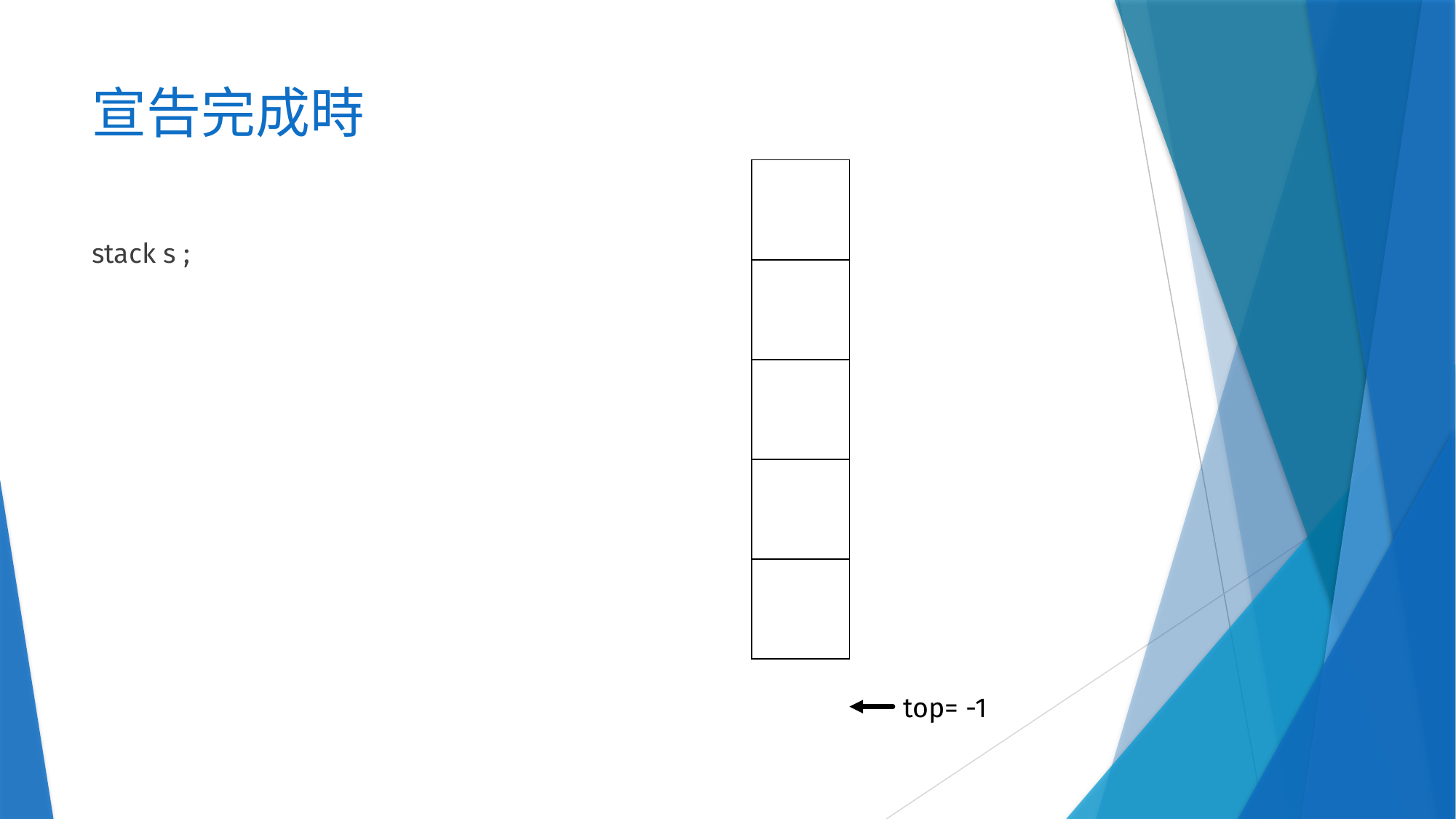

# 宣告完成時
|  |
| --- |
|  |
|  |
|  |
|  |
stack s ;
top= -1